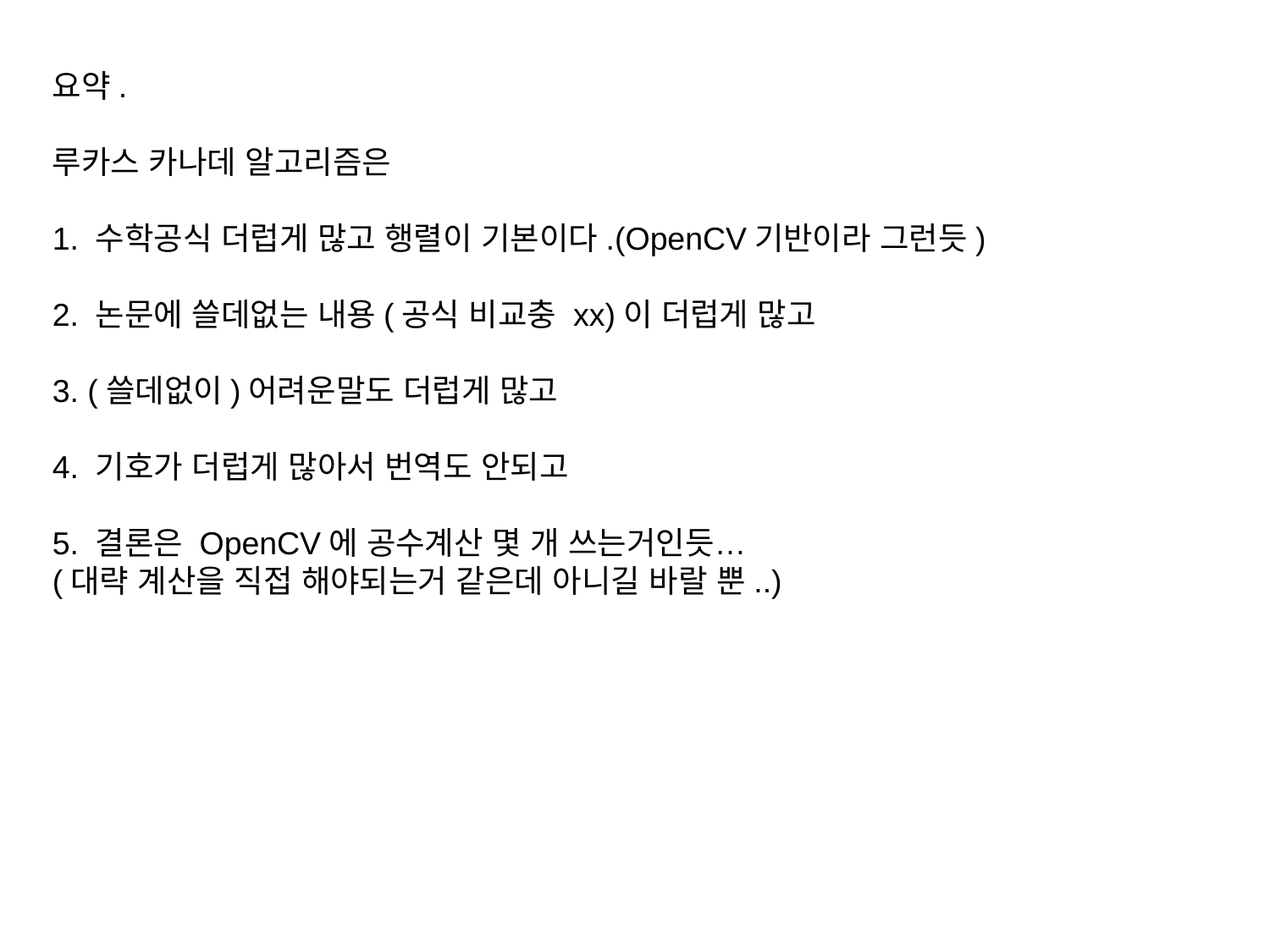

요약.

루카스 카나데 알고리즘은

1. 수학공식 더럽게 많고 행렬이 기본이다.(OpenCV기반이라 그런듯)

2. 논문에 쓸데없는 내용(공식 비교충 xx)이 더럽게 많고

3. (쓸데없이)어려운말도 더럽게 많고

4. 기호가 더럽게 많아서 번역도 안되고

5. 결론은 OpenCV에 공수계산 몇 개 쓰는거인듯…
(대략 계산을 직접 해야되는거 같은데 아니길 바랄 뿐..)